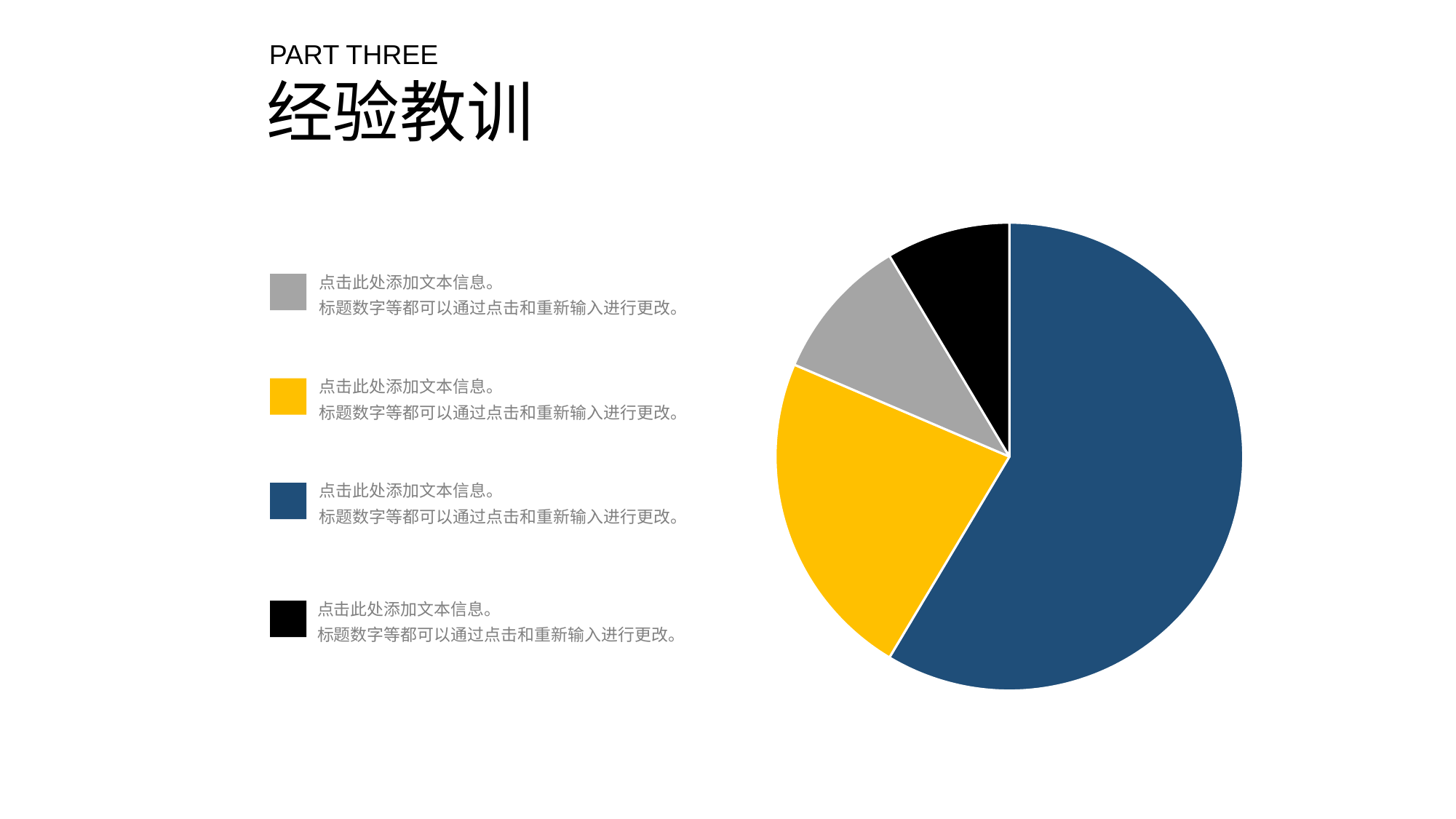

PART THREE
 经验教训

### Chart

| Category | 列1 |
|---|---|
| 第一季度 | 8.2 |
| 第二季度 | 3.2 |
|  | 1.4 |
| 第四季度 | 1.2 |
点击此处添加文本信息。
标题数字等都可以通过点击和重新输入进行更改。

点击此处添加文本信息。
标题数字等都可以通过点击和重新输入进行更改。

点击此处添加文本信息。
标题数字等都可以通过点击和重新输入进行更改。

点击此处添加文本信息。
标题数字等都可以通过点击和重新输入进行更改。